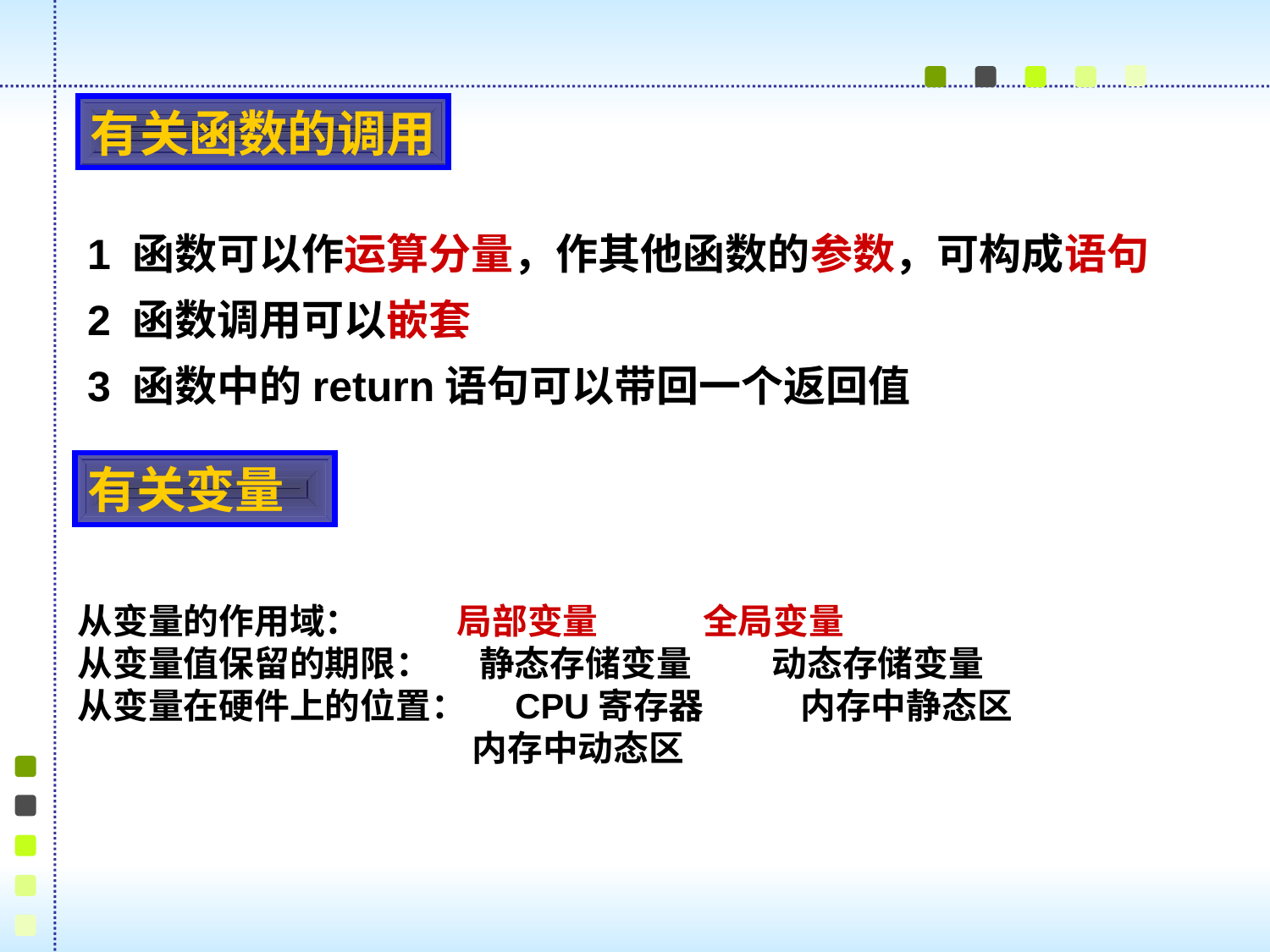

有关函数的调用
1 函数可以作运算分量，作其他函数的参数，可构成语句
2 函数调用可以嵌套
3 函数中的return语句可以带回一个返回值
有关变量
从变量的作用域：            局部变量             全局变量
从变量值保留的期限：      静态存储变量          动态存储变量
从变量在硬件上的位置：     CPU寄存器            内存中静态区
                                                内存中动态区